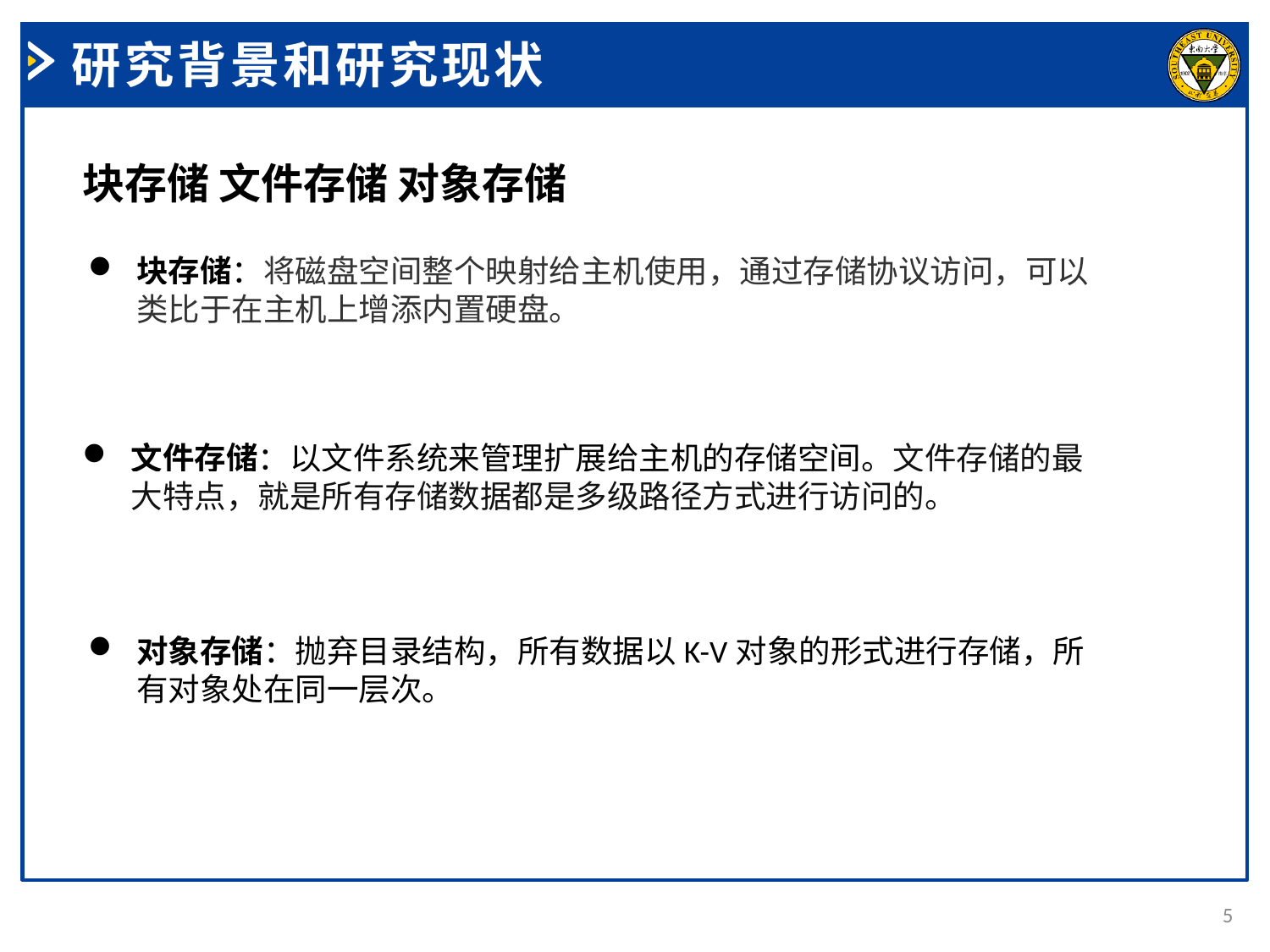

研究背景和研究现状
块存储 文件存储 对象存储
块存储：将磁盘空间整个映射给主机使用，通过存储协议访问，可以类比于在主机上增添内置硬盘。

文件存储：以文件系统来管理扩展给主机的存储空间。文件存储的最大特点，就是所有存储数据都是多级路径方式进行访问的。
对象存储：抛弃目录结构，所有数据以K-V对象的形式进行存储，所有对象处在同一层次。
5